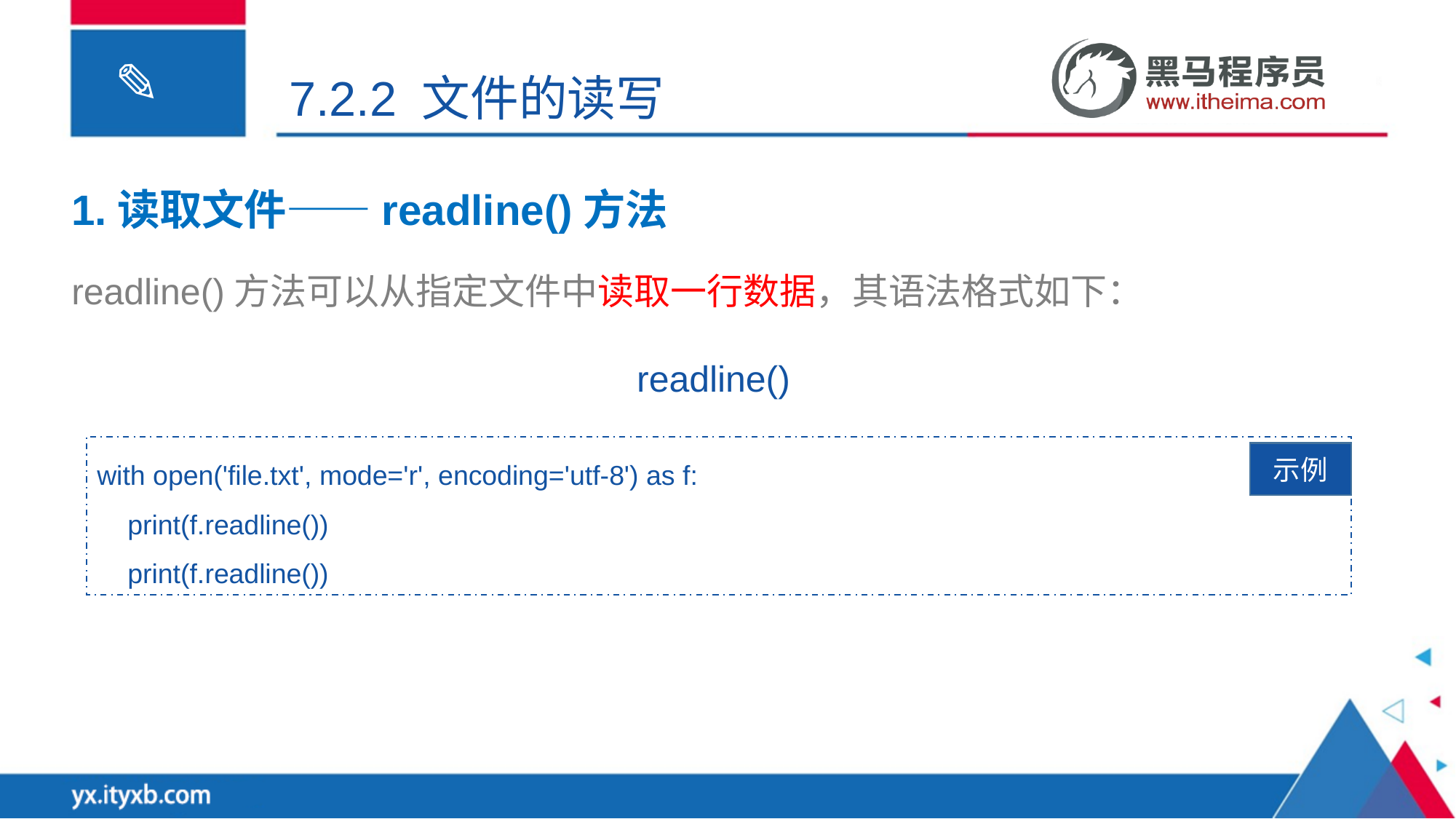

7.2.2 文件的读写
1.读取文件——readline()方法
readline()方法可以从指定文件中读取一行数据，其语法格式如下：
readline()
with open('file.txt', mode='r', encoding='utf-8') as f:
    print(f.readline())
    print(f.readline())
示例